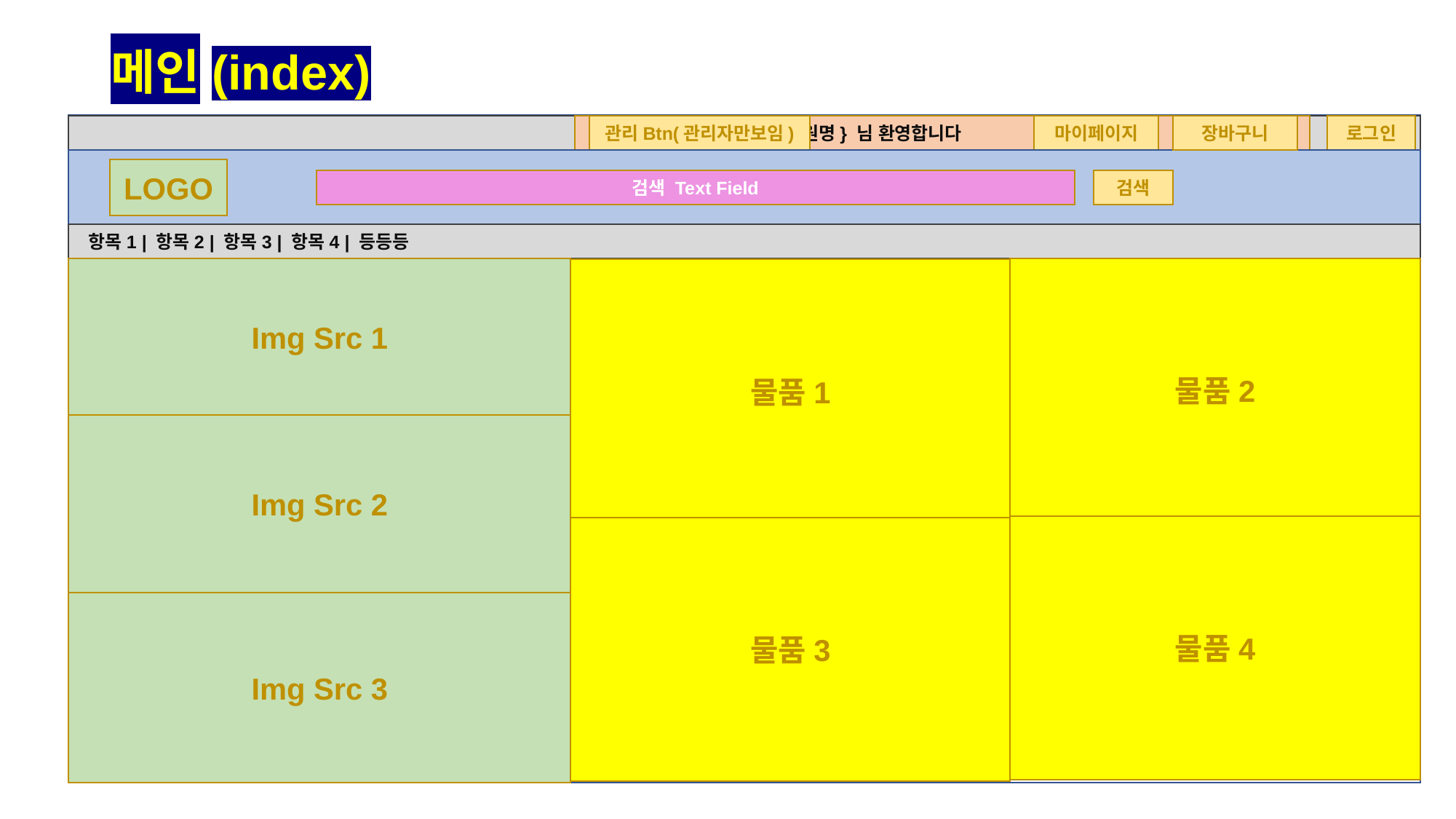

메인(index)

                                     {회원명} 님 환영합니다
관리Btn(관리자만보임)
마이페이지
장바구니
로그인

LOGO
검색
검색 Text Field
 항목1 | 항목2 | 항목3 | 항목4 | 등등등
물품2
Img Src 1
물품1
Img Src 2
물품4
물품3
Img Src 3